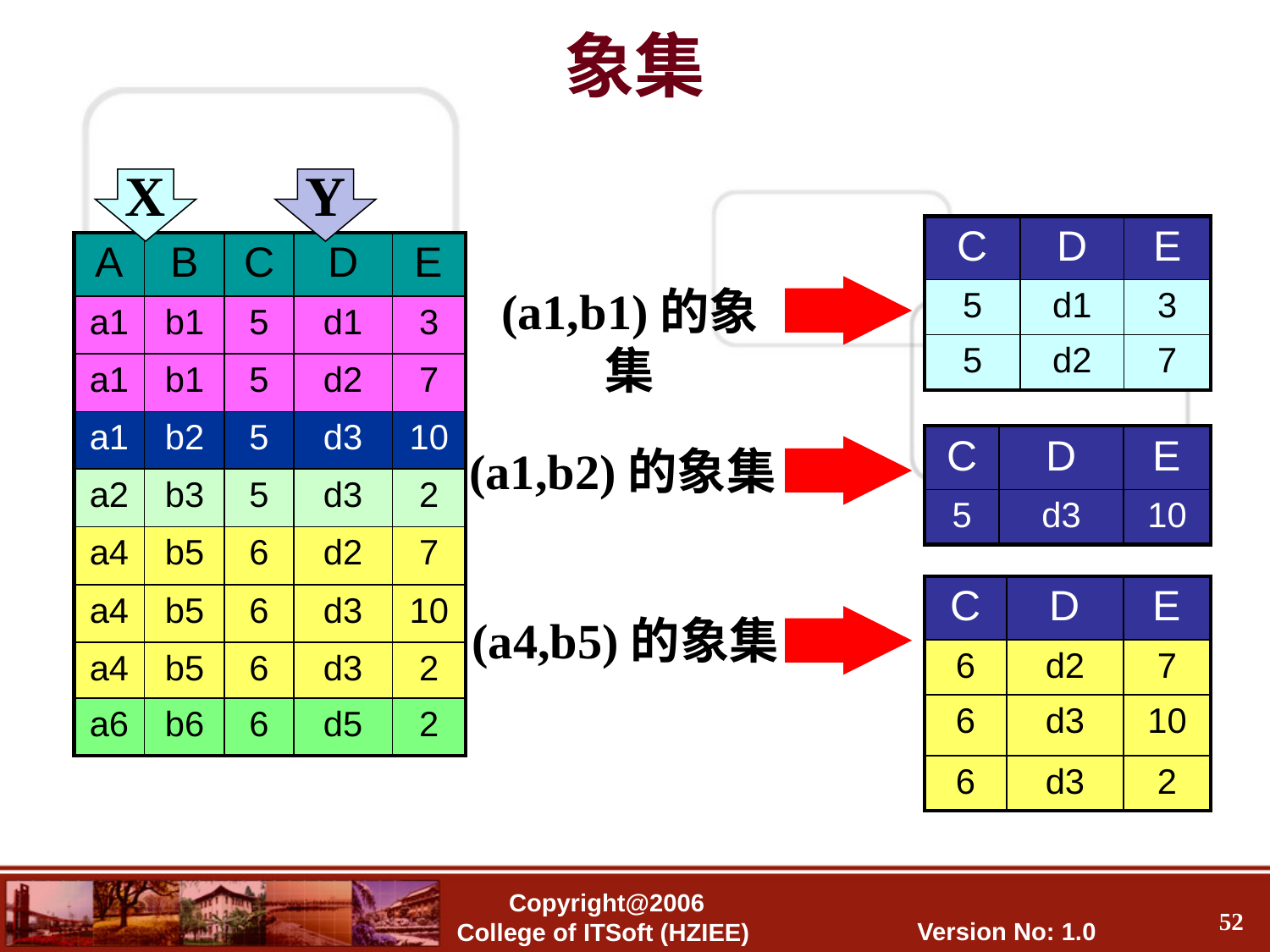

# 象集
X
Y
| C | D | E |
| --- | --- | --- |
| 5 | d1 | 3 |
| 5 | d2 | 7 |
| A | B | C | D | E |
| --- | --- | --- | --- | --- |
| a1 | b1 | 5 | d1 | 3 |
| a1 | b1 | 5 | d2 | 7 |
| a1 | b2 | 5 | d3 | 10 |
| a2 | b3 | 5 | d3 | 2 |
| a4 | b5 | 6 | d2 | 7 |
| a4 | b5 | 6 | d3 | 10 |
| a4 | b5 | 6 | d3 | 2 |
| a6 | b6 | 6 | d5 | 2 |

(a1,b1)的象集

| C | D | E |
| --- | --- | --- |
| 5 | d3 | 10 |
(a1,b2)的象集
| C | D | E |
| --- | --- | --- |
| 6 | d2 | 7 |
| 6 | d3 | 10 |
| 6 | d3 | 2 |

(a4,b5)的象集